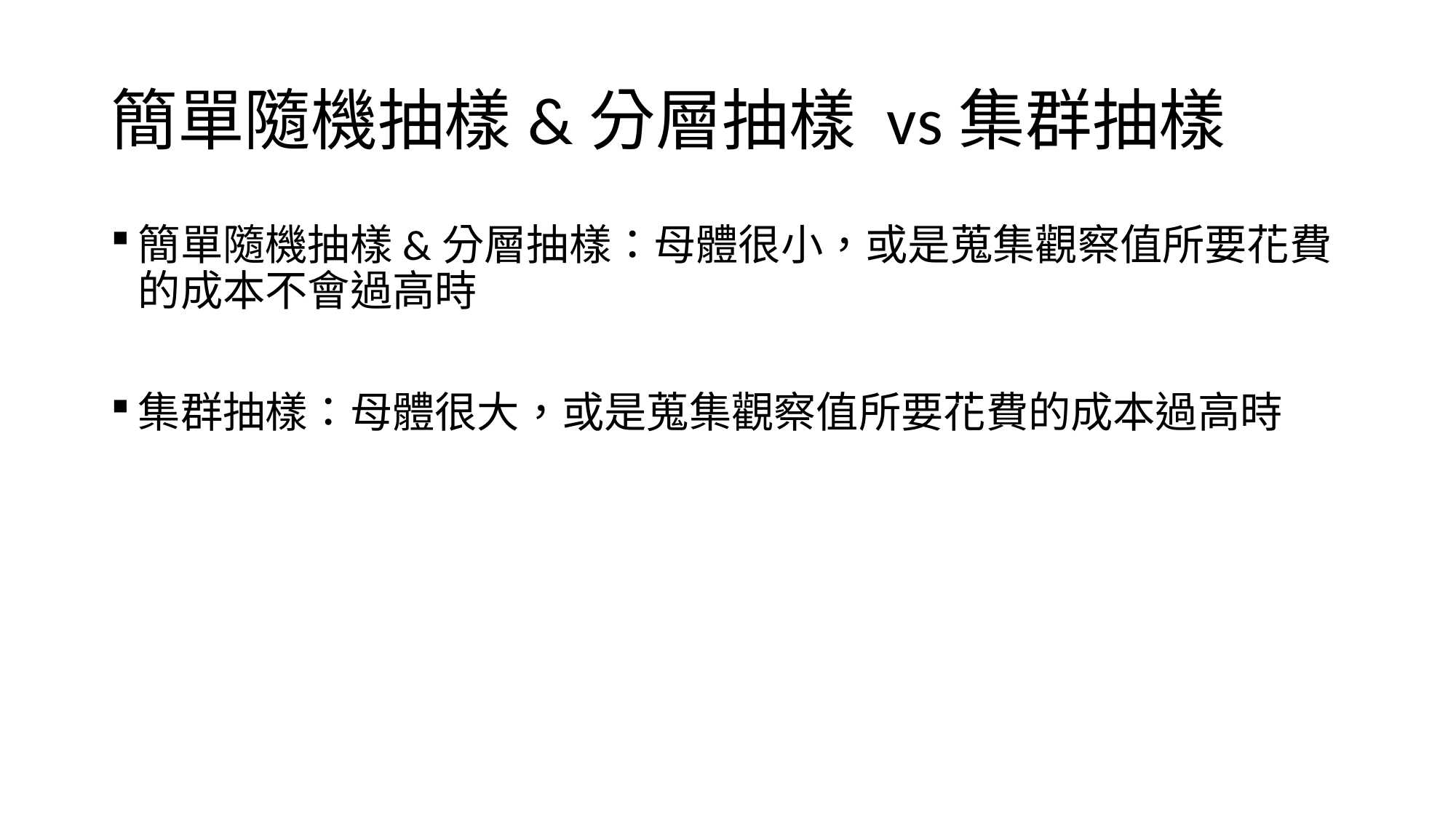

# 簡單隨機抽樣&分層抽樣 vs集群抽樣
簡單隨機抽樣&分層抽樣：母體很小，或是蒐集觀察值所要花費的成本不會過高時

集群抽樣：母體很大，或是蒐集觀察值所要花費的成本過高時